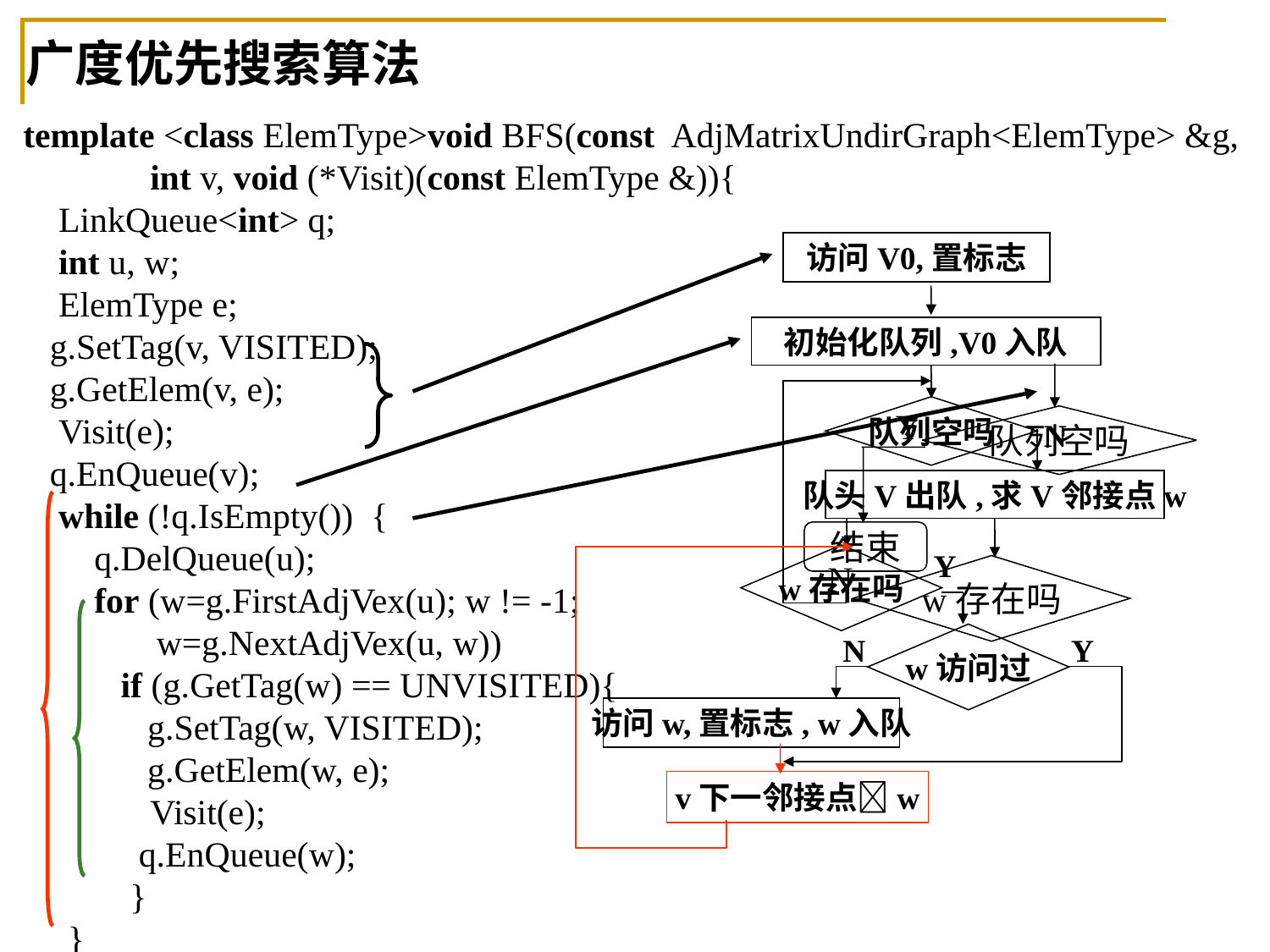

广度优先搜索算法
template <class ElemType>void BFS(const  AdjMatrixUndirGraph<ElemType> &g,
	int v, void (*Visit)(const ElemType &)){
    LinkQueue<int> q;
    int u, w;
    ElemType e;
   g.SetTag(v, VISITED);
   g.GetElem(v, e);
    Visit(e);
   q.EnQueue(v);
    while (!q.IsEmpty())  {
        q.DelQueue(u);
        for (w=g.FirstAdjVex(u); w != -1;
               w=g.NextAdjVex(u, w))
           if (g.GetTag(w) == UNVISITED){
              g.SetTag(w, VISITED);
              g.GetElem(w, e);
	Visit(e);
             q.EnQueue(w);
            }
     }
}
访问V0,置标志

初始化队列,V0入队

Y
队列空吗

结束

队列空吗
N

队头V出队,求V邻接点w

N
w存在吗

Y
w存在吗

w访问过

v下一邻接点⇒w

N

访问w,置标志, w入队
Y